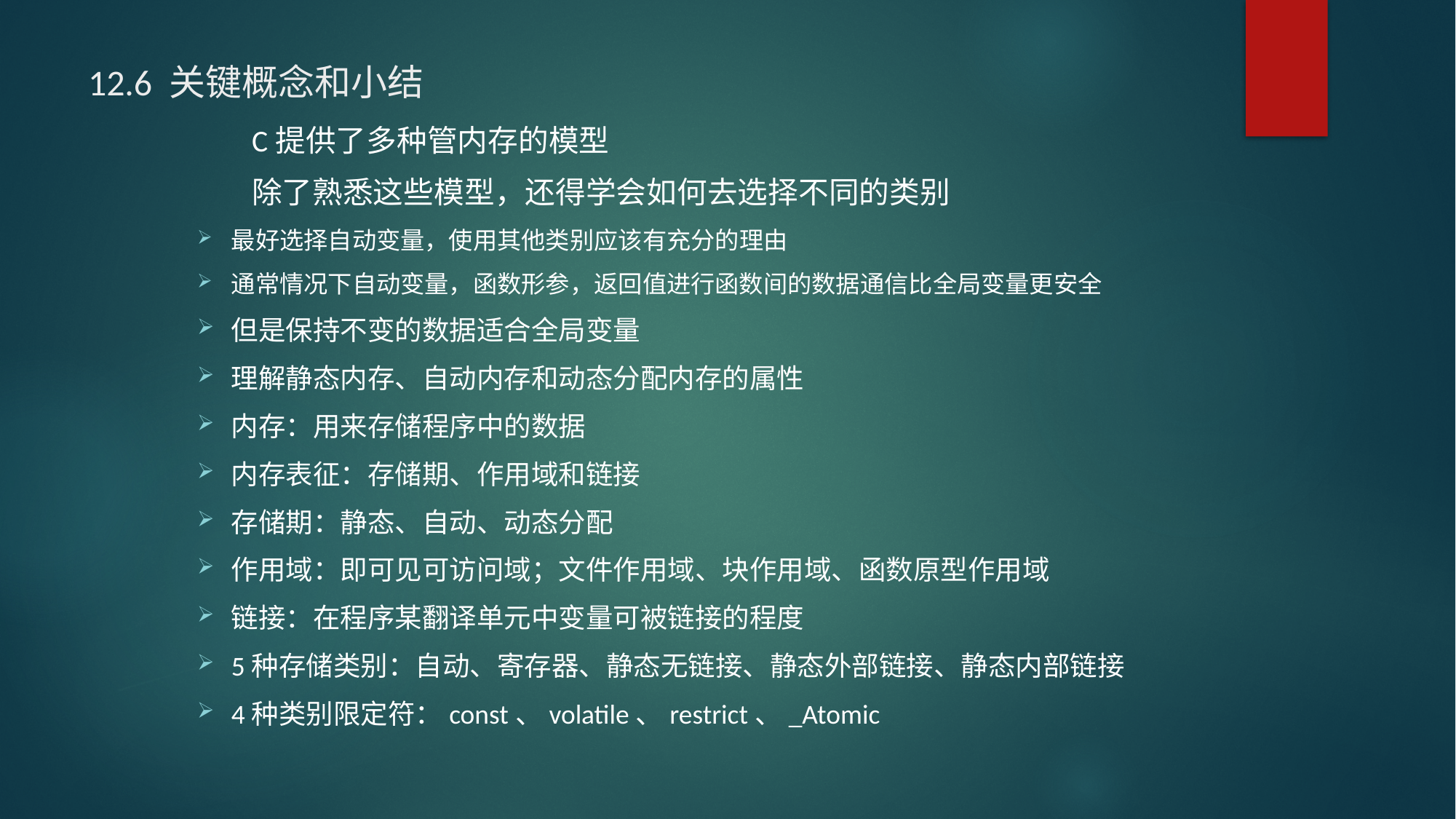

# 12.6 关键概念和小结
	C提供了多种管内存的模型
	除了熟悉这些模型，还得学会如何去选择不同的类别
最好选择自动变量，使用其他类别应该有充分的理由
通常情况下自动变量，函数形参，返回值进行函数间的数据通信比全局变量更安全
但是保持不变的数据适合全局变量
理解静态内存、自动内存和动态分配内存的属性
内存：用来存储程序中的数据
内存表征：存储期、作用域和链接
存储期：静态、自动、动态分配
作用域：即可见可访问域；文件作用域、块作用域、函数原型作用域
链接：在程序某翻译单元中变量可被链接的程度
5种存储类别：自动、寄存器、静态无链接、静态外部链接、静态内部链接
4种类别限定符：const、volatile、restrict、_Atomic